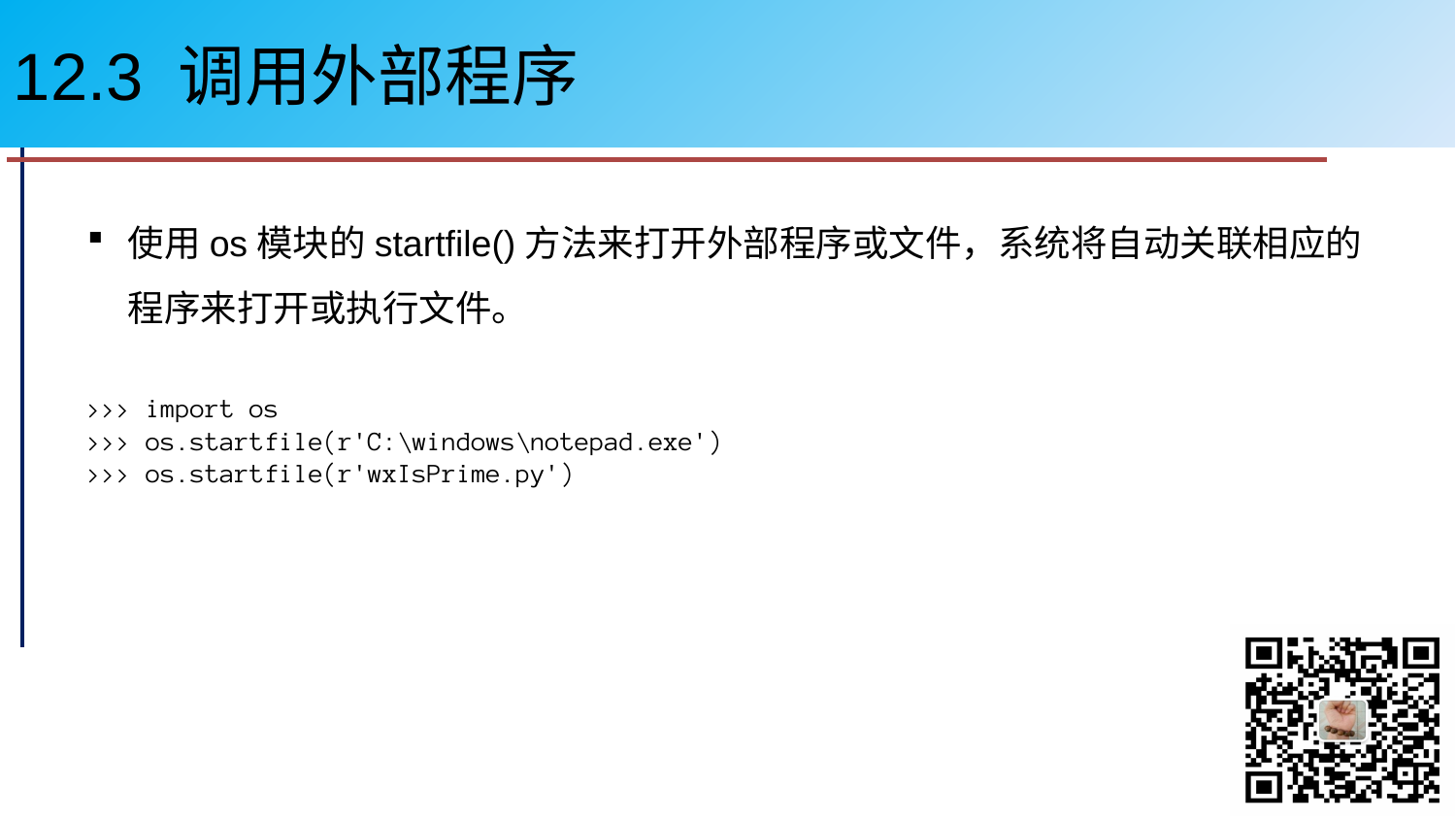

# 12.3 调用外部程序
使用os模块的startfile()方法来打开外部程序或文件，系统将自动关联相应的程序来打开或执行文件。

>>> import os
>>> os.startfile(r'C:\windows\notepad.exe')
>>> os.startfile(r'wxIsPrime.py')